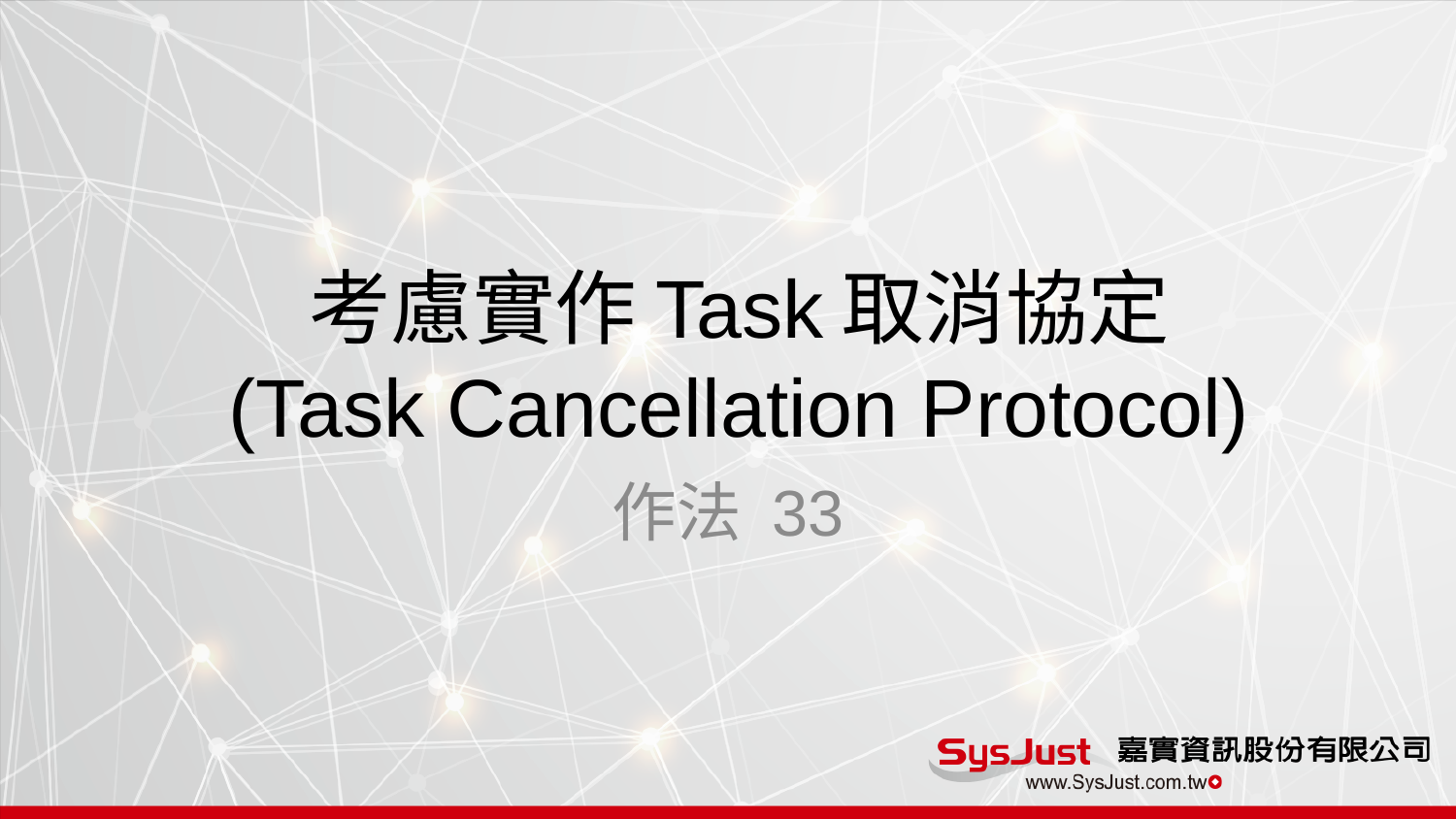

# 考慮實作Task取消協定 (Task Cancellation Protocol)
作法 33